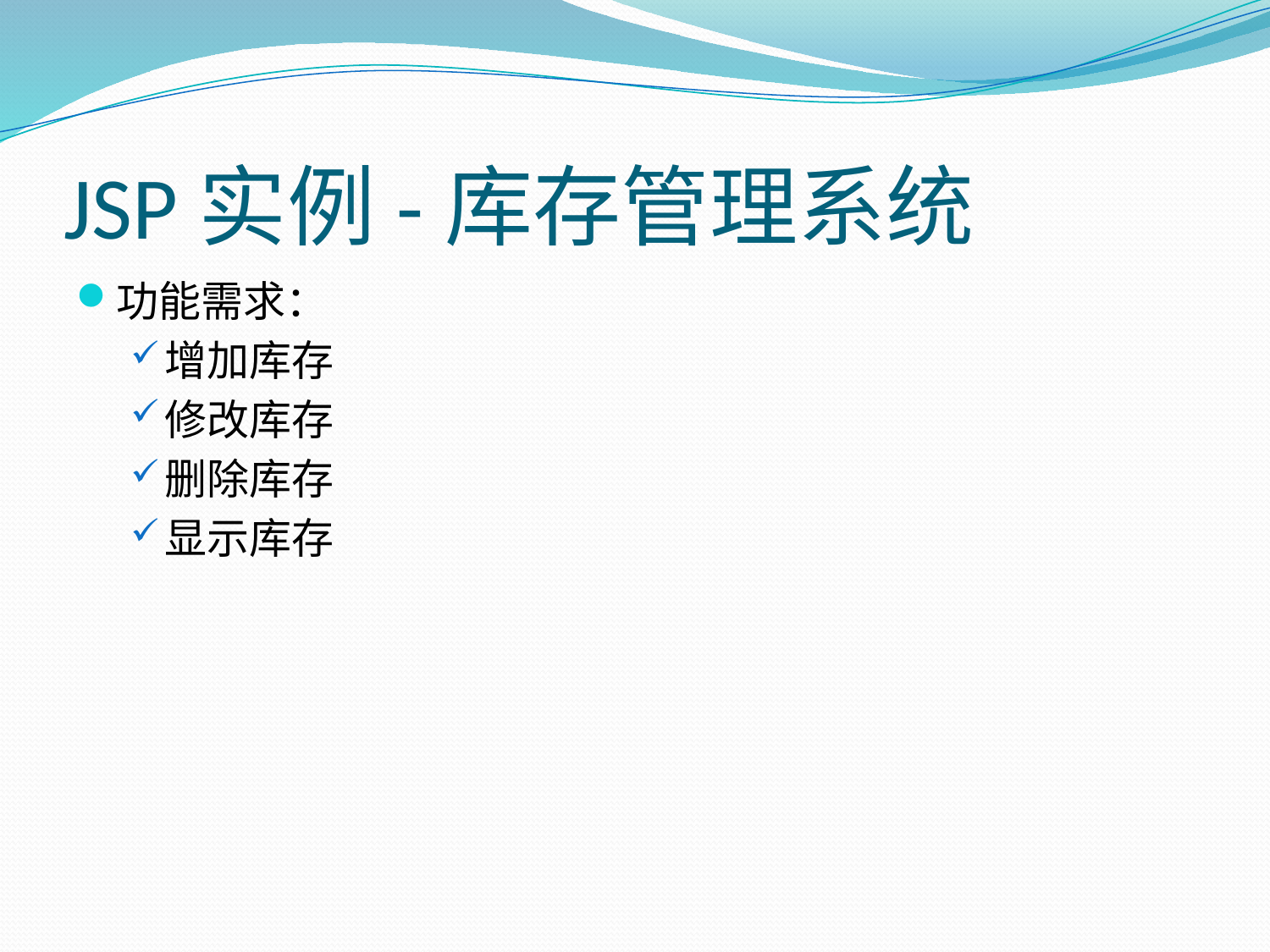

# JSP实例-库存管理系统
功能需求：
增加库存
修改库存
删除库存
显示库存